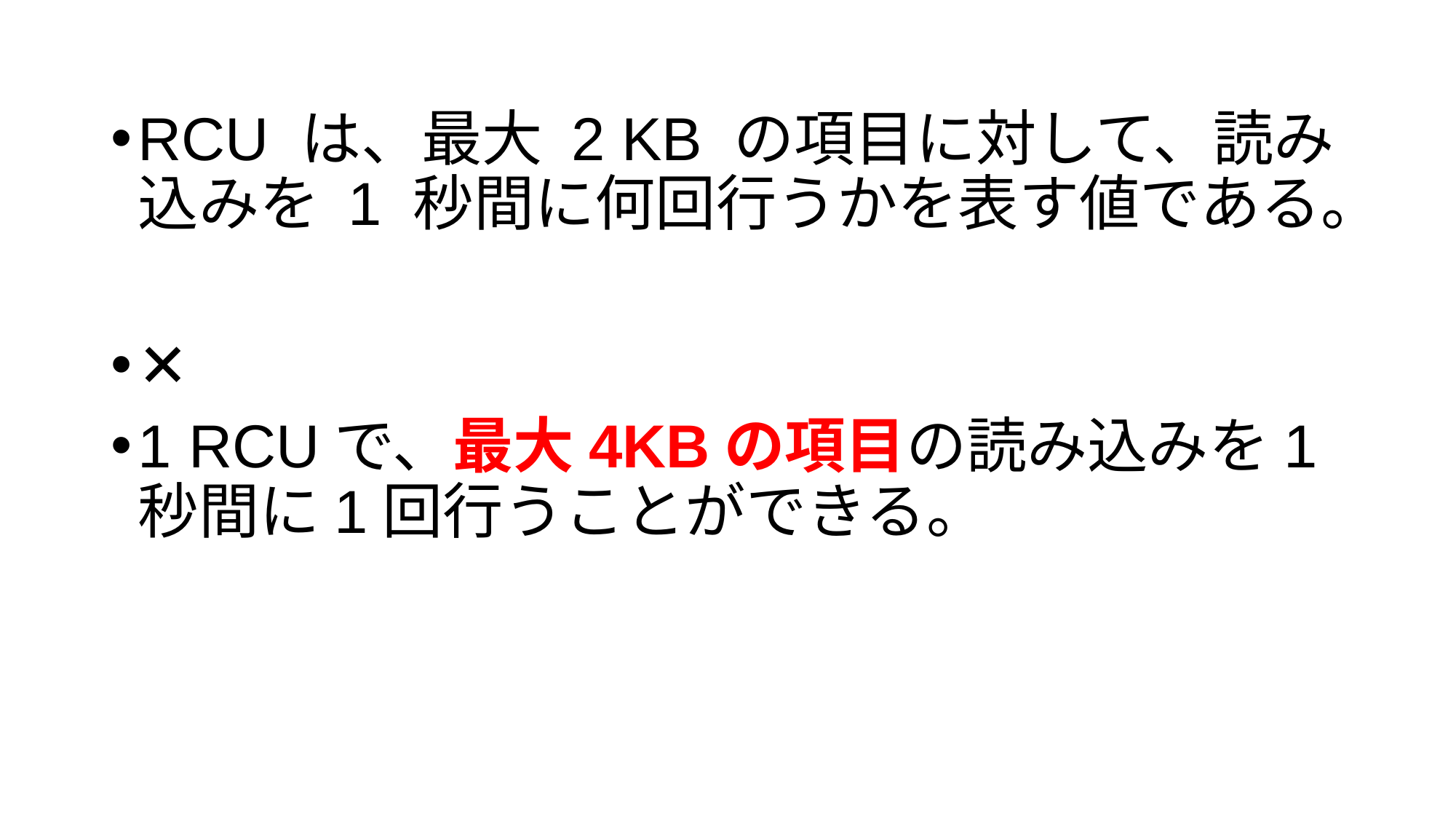

RCU は、最大 2 KB の項目に対して、読み込みを 1 秒間に何回行うかを表す値である。

✕
1 RCUで、最大4KBの項目の読み込みを1秒間に1回行うことができる。